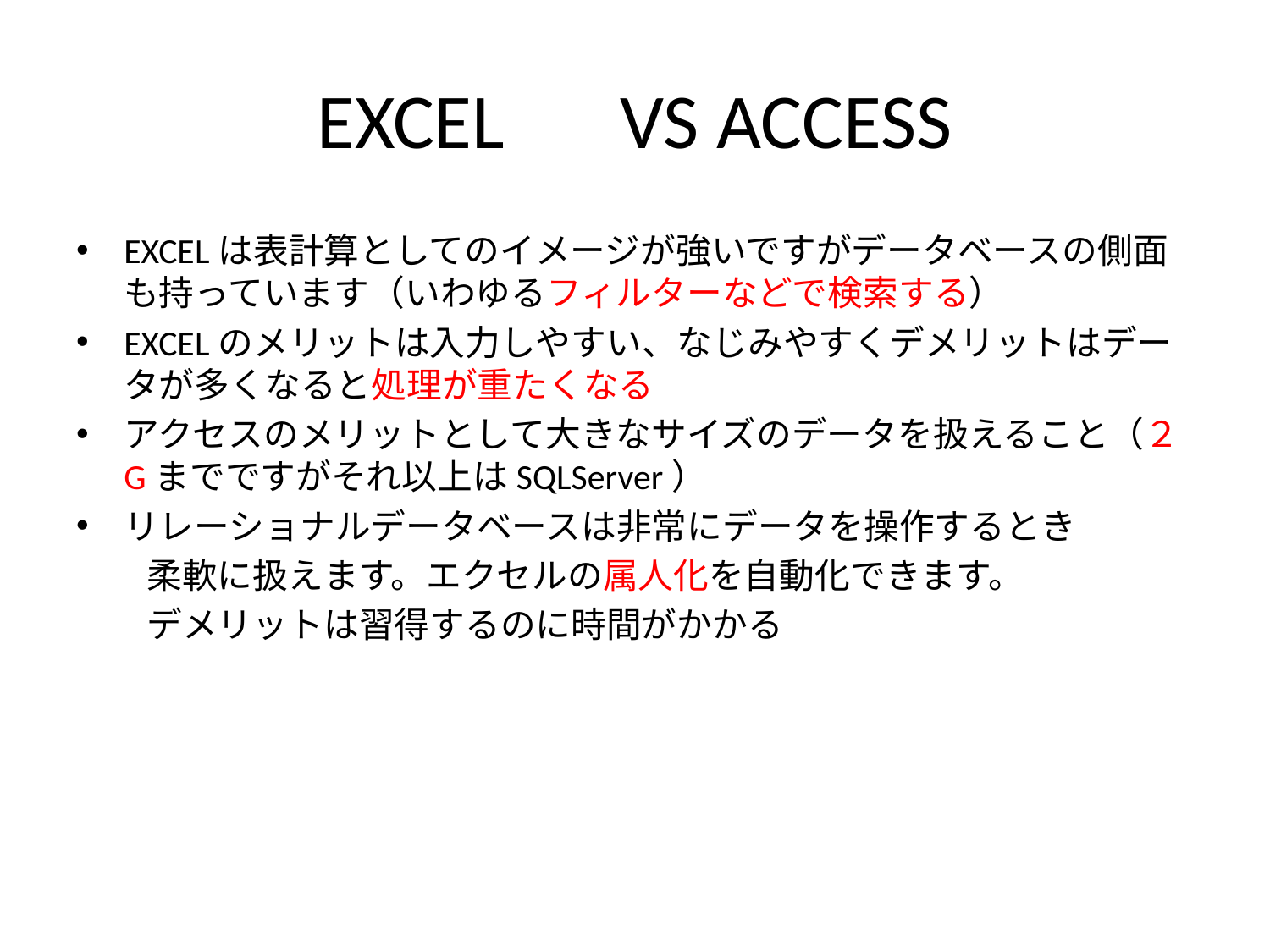

# EXCEL　VS ACCESS
EXCELは表計算としてのイメージが強いですがデータベースの側面も持っています（いわゆるフィルターなどで検索する）
EXCELのメリットは入力しやすい、なじみやすくデメリットはデータが多くなると処理が重たくなる
アクセスのメリットとして大きなサイズのデータを扱えること（２Gまでですがそれ以上はSQLServer）
リレーショナルデータベースは非常にデータを操作するとき
　　柔軟に扱えます。エクセルの属人化を自動化できます。
　　デメリットは習得するのに時間がかかる